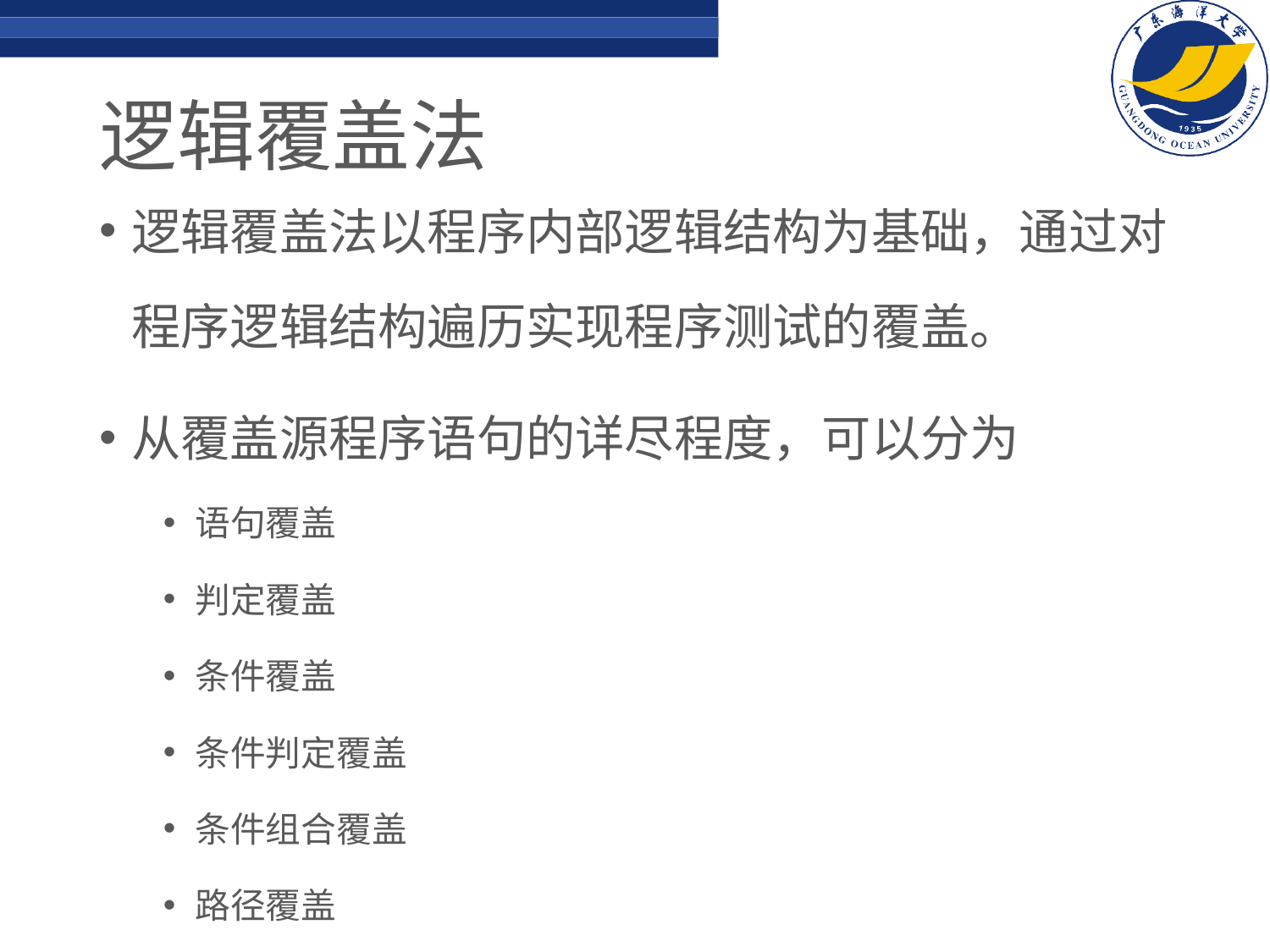

# 逻辑覆盖法
逻辑覆盖法以程序内部逻辑结构为基础，通过对程序逻辑结构遍历实现程序测试的覆盖。
从覆盖源程序语句的详尽程度，可以分为
语句覆盖
判定覆盖
条件覆盖
条件判定覆盖
条件组合覆盖
路径覆盖